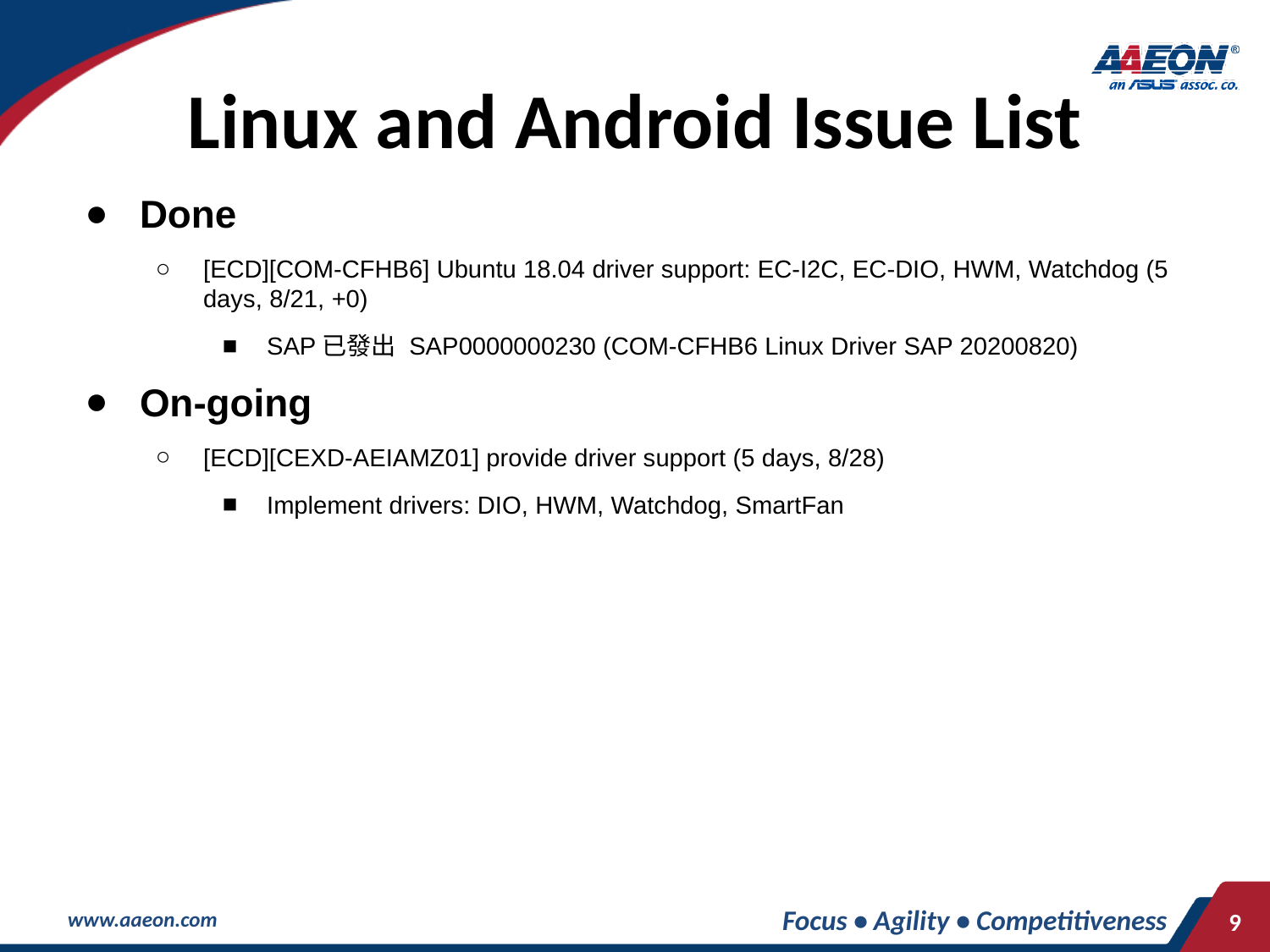

# Linux and Android Issue List

Done
[ECD][COM-CFHB6] Ubuntu 18.04 driver support: EC-I2C, EC-DIO, HWM, Watchdog (5 days, 8/21, +0)
SAP已發出 SAP0000000230 (COM-CFHB6 Linux Driver SAP 20200820)
On-going
[ECD][CEXD-AEIAMZ01] provide driver support (5 days, 8/28)
Implement drivers: DIO, HWM, Watchdog, SmartFan

Focus • Agility • Competitiveness
9